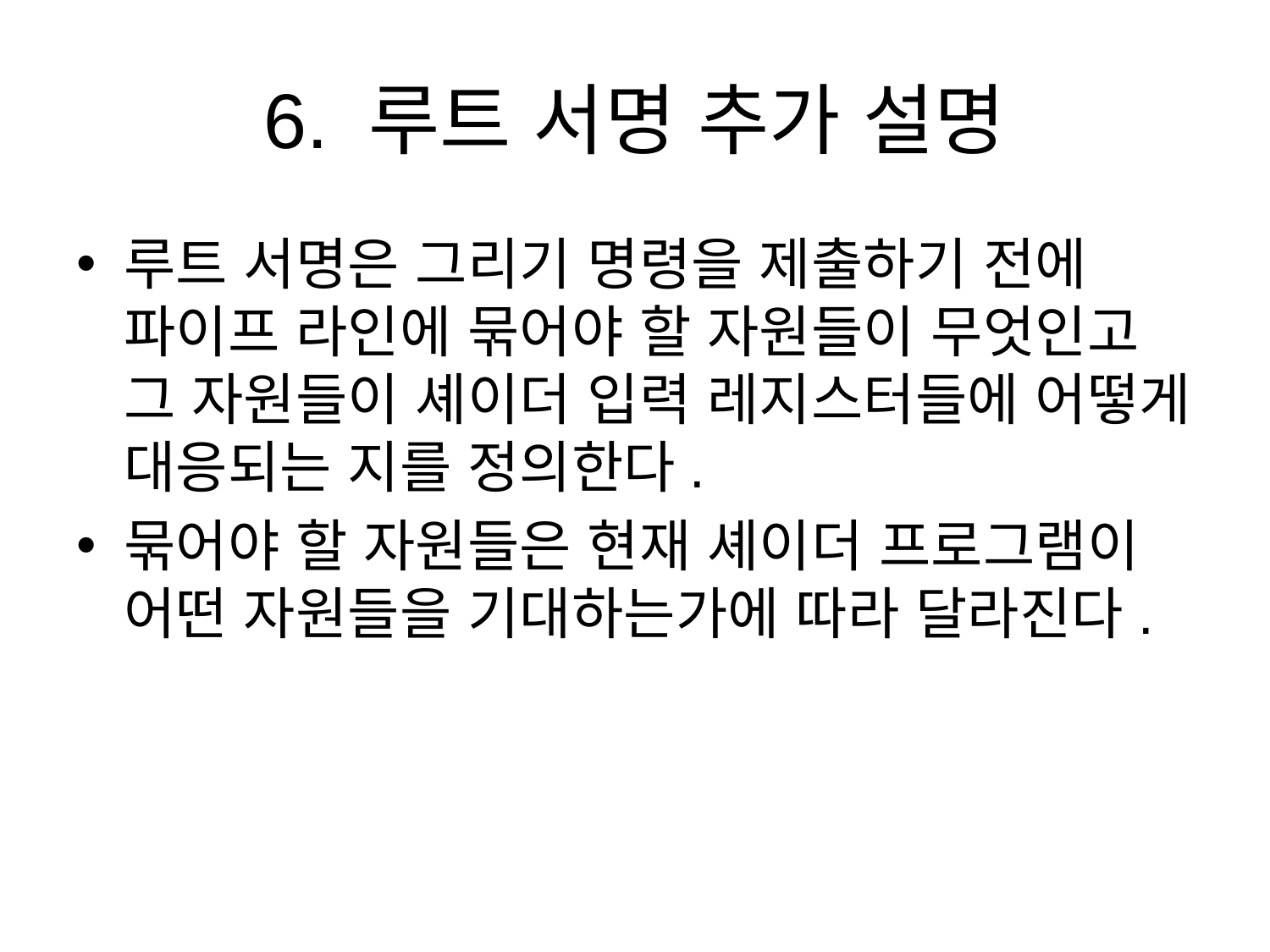

# 6. 루트 서명 추가 설명
루트 서명은 그리기 명령을 제출하기 전에 파이프 라인에 묶어야 할 자원들이 무엇인고 그 자원들이 셰이더 입력 레지스터들에 어떻게 대응되는 지를 정의한다.
묶어야 할 자원들은 현재 셰이더 프로그램이 어떤 자원들을 기대하는가에 따라 달라진다.